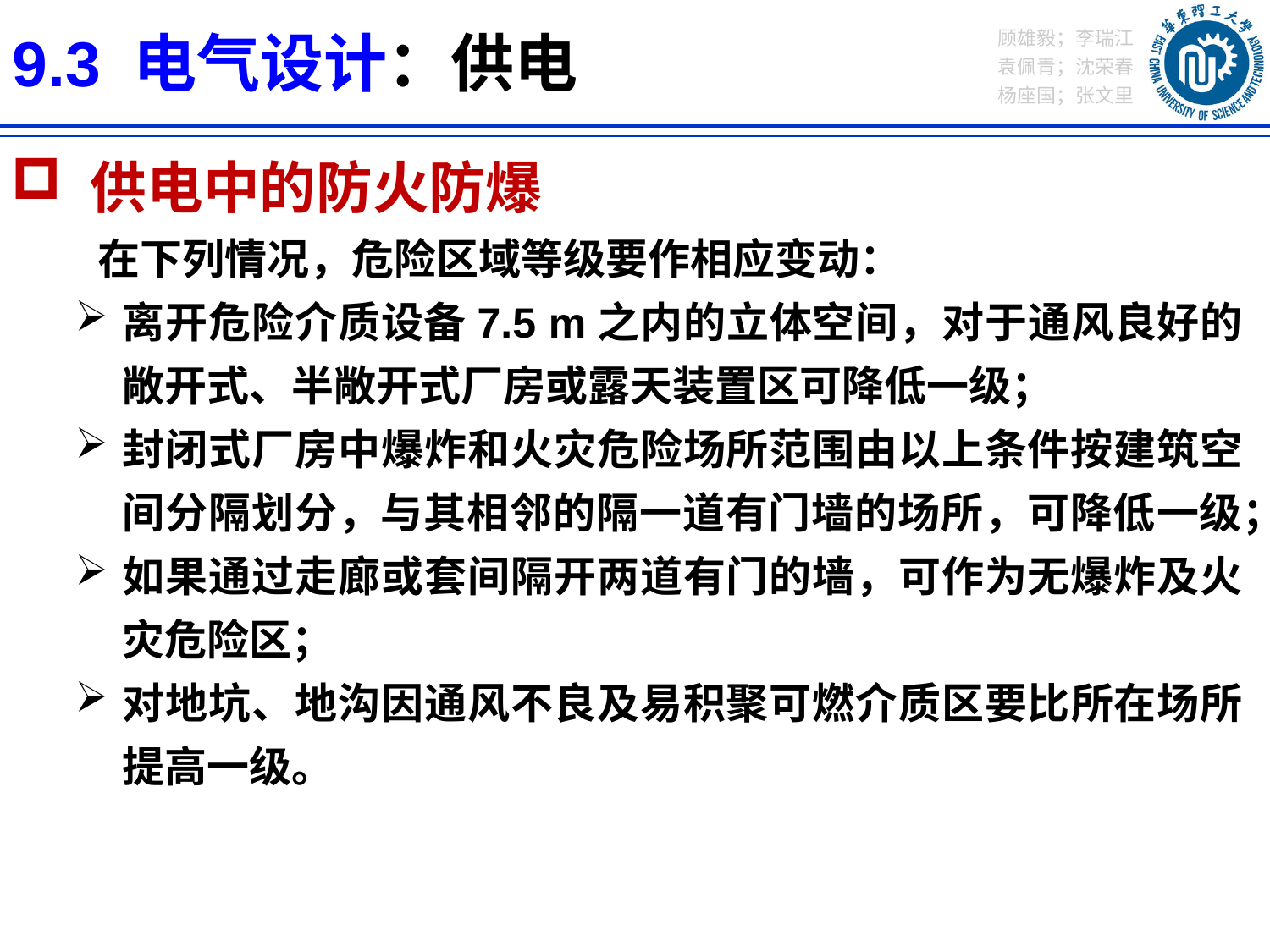

9.3 电气设计：供电
 供电中的防火防爆
        在下列情况，危险区域等级要作相应变动：
离开危险介质设备7.5 m之内的立体空间，对于通风良好的敞开式、半敞开式厂房或露天装置区可降低一级；
封闭式厂房中爆炸和火灾危险场所范围由以上条件按建筑空间分隔划分，与其相邻的隔一道有门墙的场所，可降低一级；
如果通过走廊或套间隔开两道有门的墙，可作为无爆炸及火灾危险区；
对地坑、地沟因通风不良及易积聚可燃介质区要比所在场所提高一级。